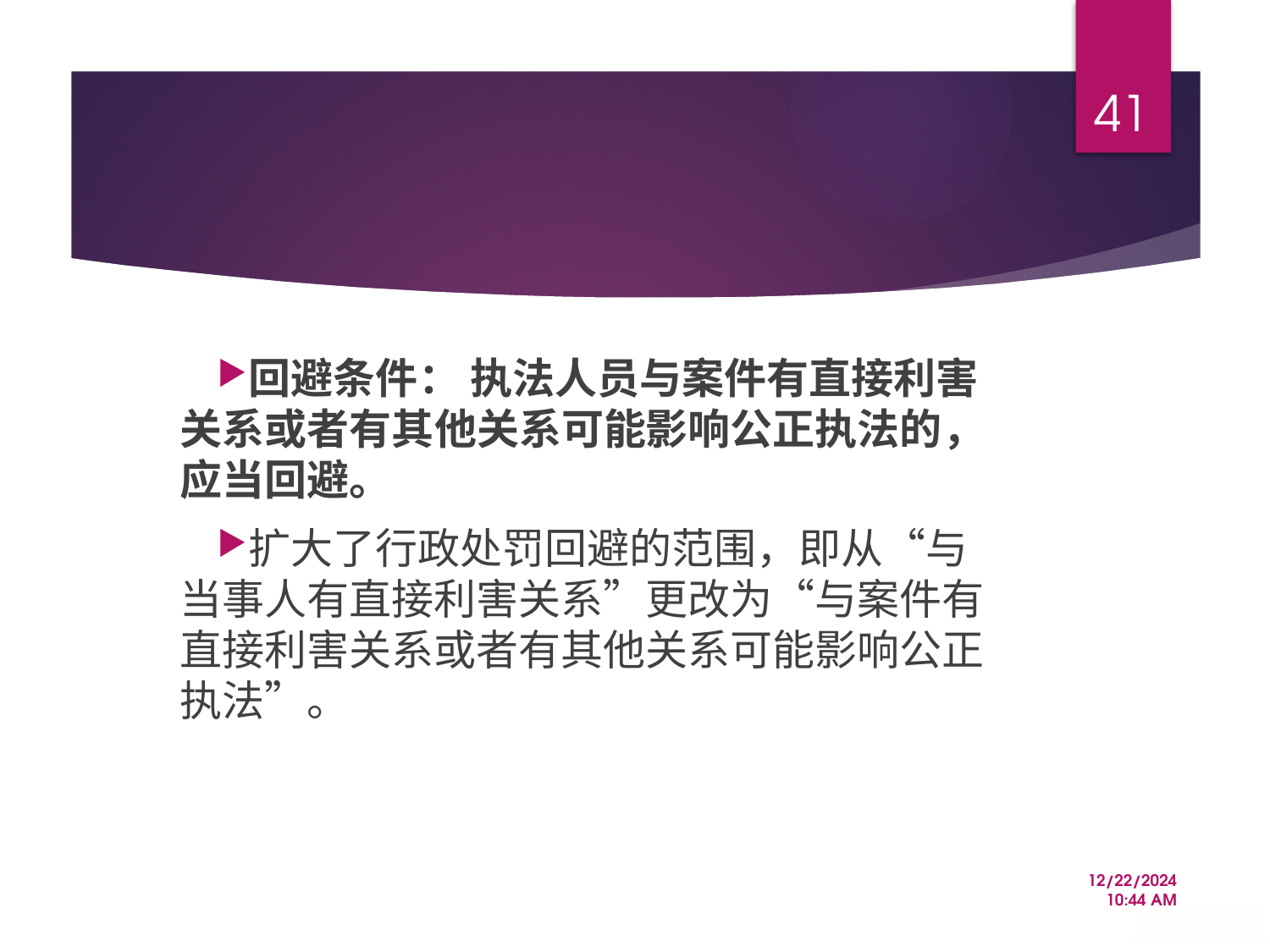

41
#
回避条件： 执法人员与案件有直接利害关系或者有其他关系可能影响公正执法的，应当回避。
扩大了行政处罚回避的范围，即从“与当事人有直接利害关系”更改为“与案件有直接利害关系或者有其他关系可能影响公正执法”。

12/22/2024 10:44 AM